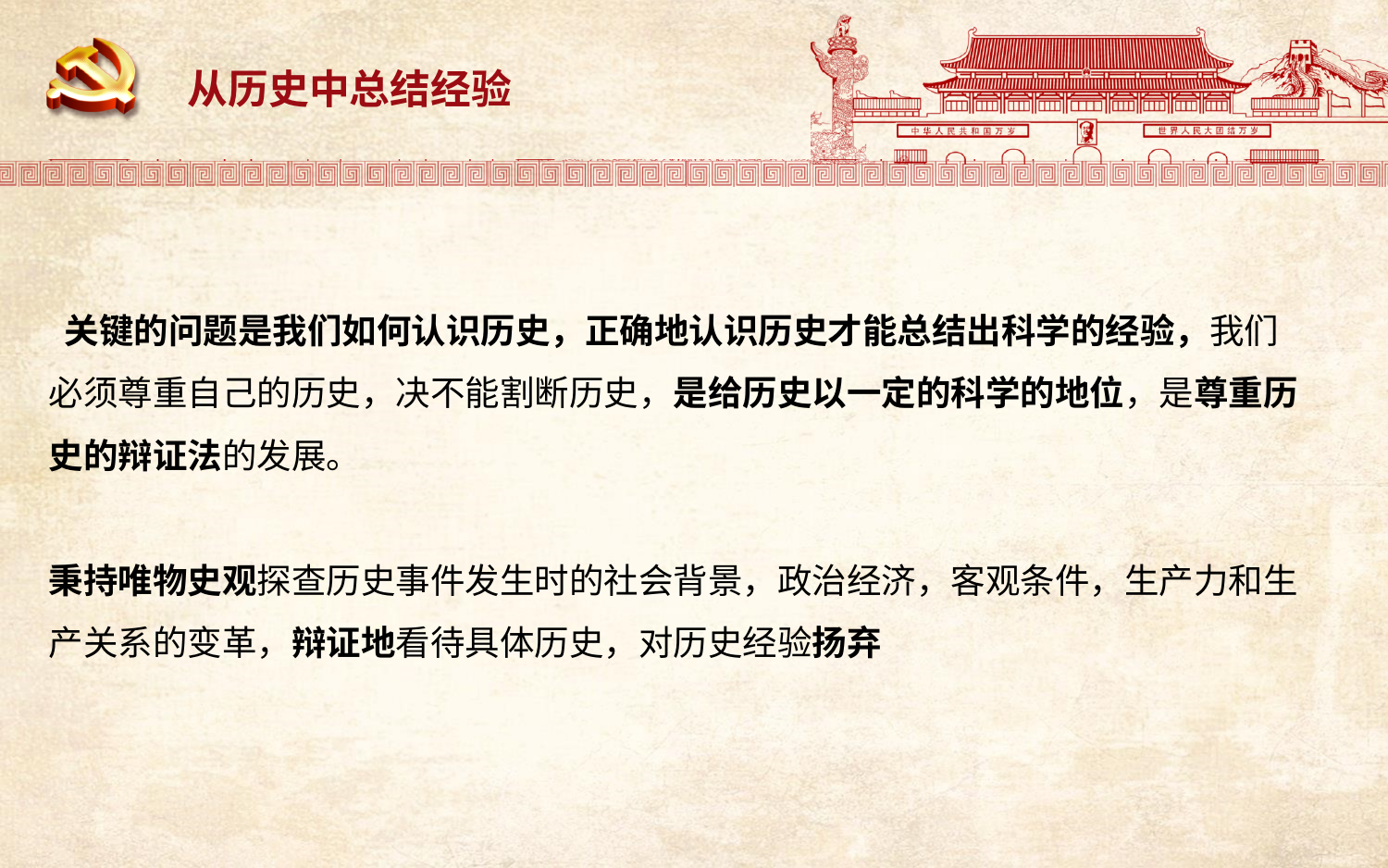

从历史中总结经验
 关键的问题是我们如何认识历史，正确地认识历史才能总结出科学的经验，我们必须尊重自己的历史，决不能割断历史，是给历史以一定的科学的地位，是尊重历史的辩证法的发展。

秉持唯物史观探查历史事件发生时的社会背景，政治经济，客观条件，生产力和生产关系的变革，辩证地看待具体历史，对历史经验扬弃